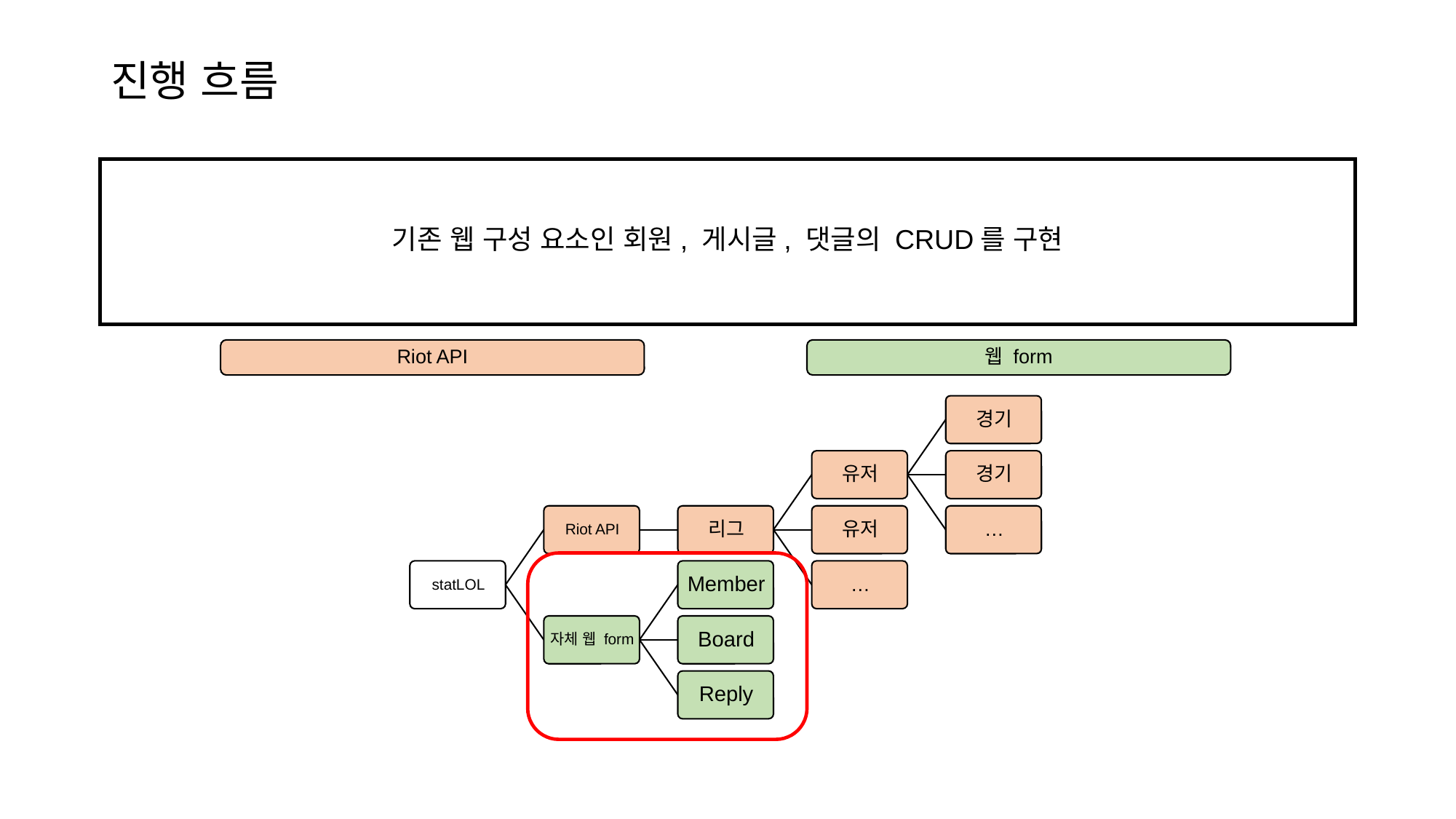

# 진행 흐름
기존 웹 구성 요소인 회원, 게시글, 댓글의 CRUD를 구현
Riot API
웹 form
statLOL

Riot API

리그

유저

경기

경기

…

유저

…

자체 웹 form

Member

Board

Reply